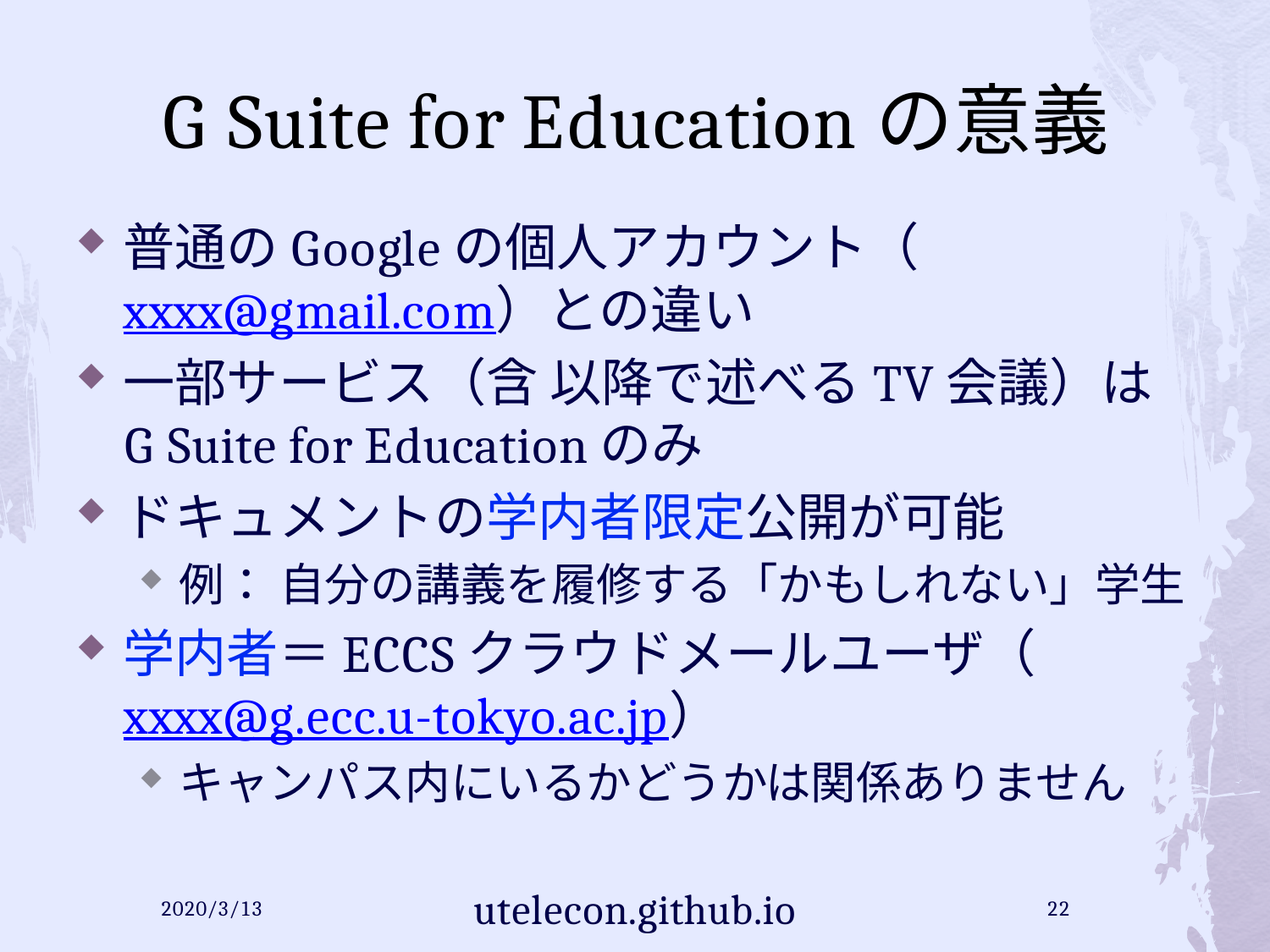

# G Suite for Educationの意義
普通のGoogleの個人アカウント（xxxx@gmail.com）との違い
一部サービス（含 以降で述べるTV会議）はG Suite for Educationのみ
ドキュメントの学内者限定公開が可能
例： 自分の講義を履修する「かもしれない」学生
学内者＝ECCSクラウドメールユーザ（xxxx@g.ecc.u-tokyo.ac.jp）
キャンパス内にいるかどうかは関係ありません
2020/3/13
utelecon.github.io
22